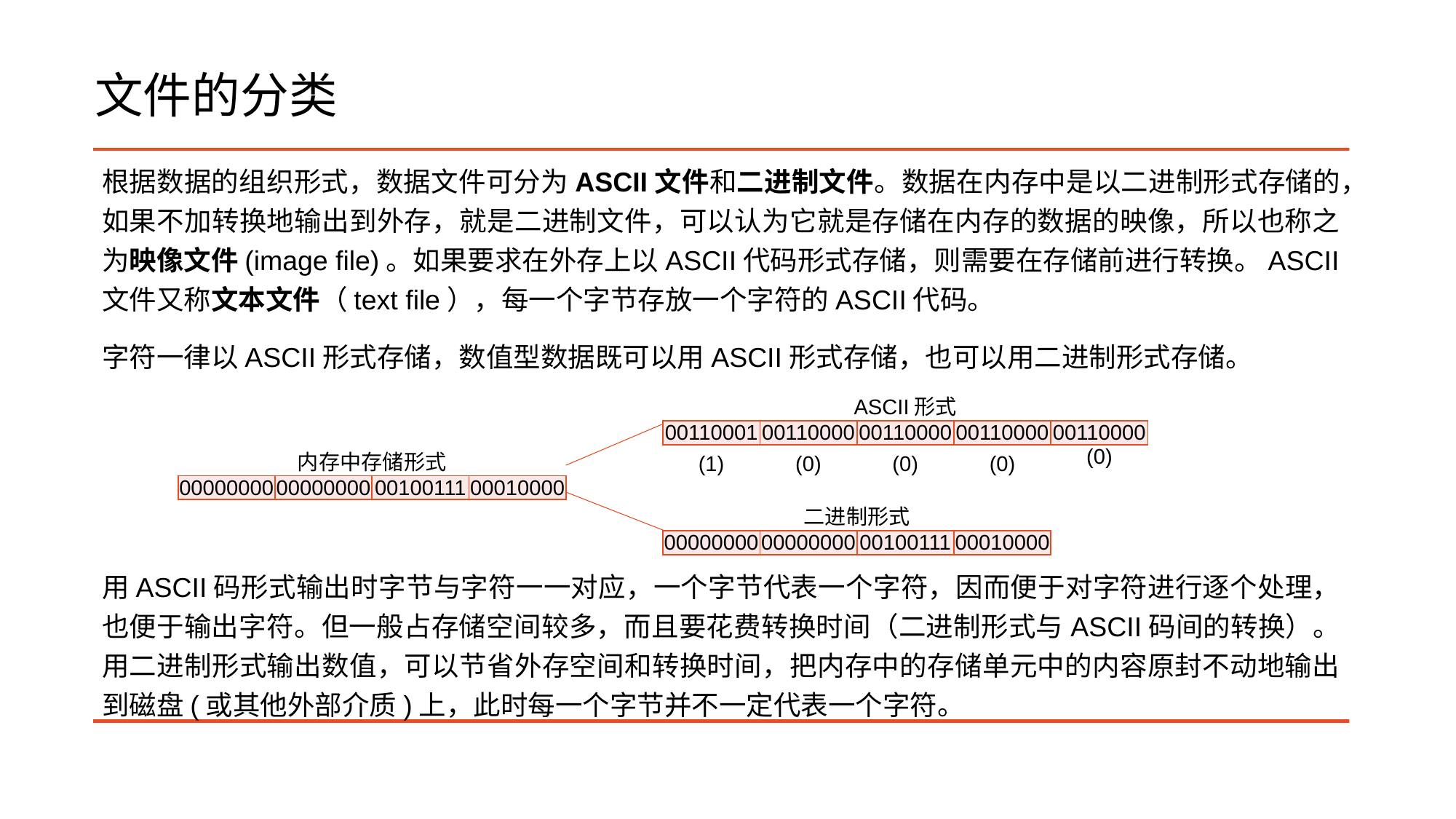

# 文件的分类
根据数据的组织形式，数据文件可分为ASCII文件和二进制文件。数据在内存中是以二进制形式存储的，如果不加转换地输出到外存，就是二进制文件，可以认为它就是存储在内存的数据的映像，所以也称之为映像文件(image file)。如果要求在外存上以ASCII代码形式存储，则需要在存储前进行转换。ASCII文件又称文本文件（text file），每一个字节存放一个字符的ASCII代码。
字符一律以ASCII形式存储，数值型数据既可以用ASCII形式存储，也可以用二进制形式存储。

用ASCII码形式输出时字节与字符一一对应，一个字节代表一个字符，因而便于对字符进行逐个处理，也便于输出字符。但一般占存储空间较多，而且要花费转换时间（二进制形式与ASCII码间的转换）。用二进制形式输出数值，可以节省外存空间和转换时间，把内存中的存储单元中的内容原封不动地输出到磁盘(或其他外部介质)上，此时每一个字节并不一定代表一个字符。
|  |  |  |  |  | ASCII形式 |  |  |  |  |
| --- | --- | --- | --- | --- | --- | --- | --- | --- | --- |
|  |  |  |  |  | 00110001 | 00110000 | 00110000 | 00110000 | 00110000 |
| 内存中存储形式 |  |  |  |  | (1) | (0) | (0) | (0) | (0) |
| 00000000 | 00000000 | 00100111 | 00010000 |  |  |  |  |  |  |
|  |  |  |  |  | 二进制形式 |  |  |  |  |
|  |  |  |  |  | 00000000 | 00000000 | 00100111 | 00010000 |  |